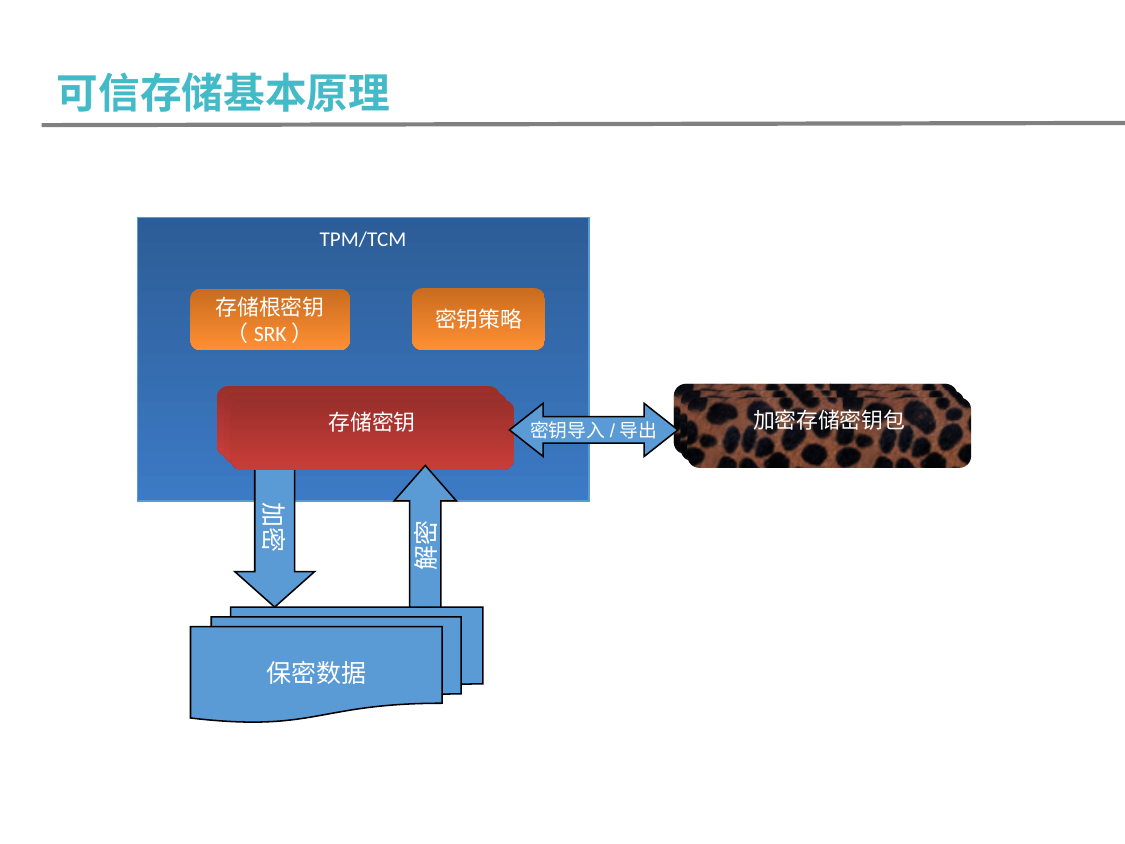

可信存储基本原理
可信存储基本原理
TPM/TCM
密钥策略
存储根密钥
（SRK）
存储密钥

存储密钥

存储密钥

存储密钥

加密存储密钥包

存储密钥

密钥导入/导出
加密
解密
保密数据
可信计算北京市重点实验室
*
*